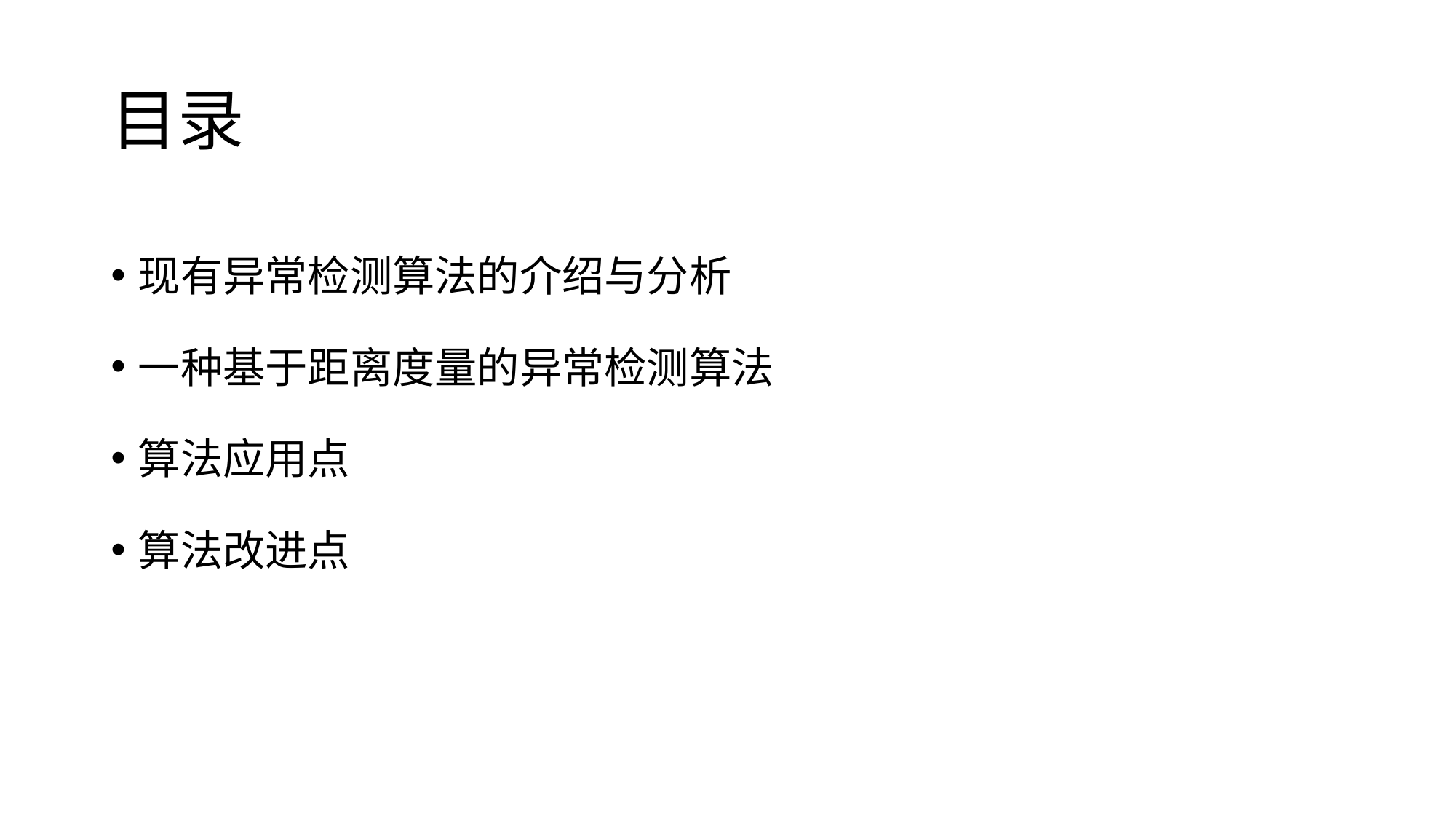

# 目录
现有异常检测算法的介绍与分析
一种基于距离度量的异常检测算法
算法应用点
算法改进点